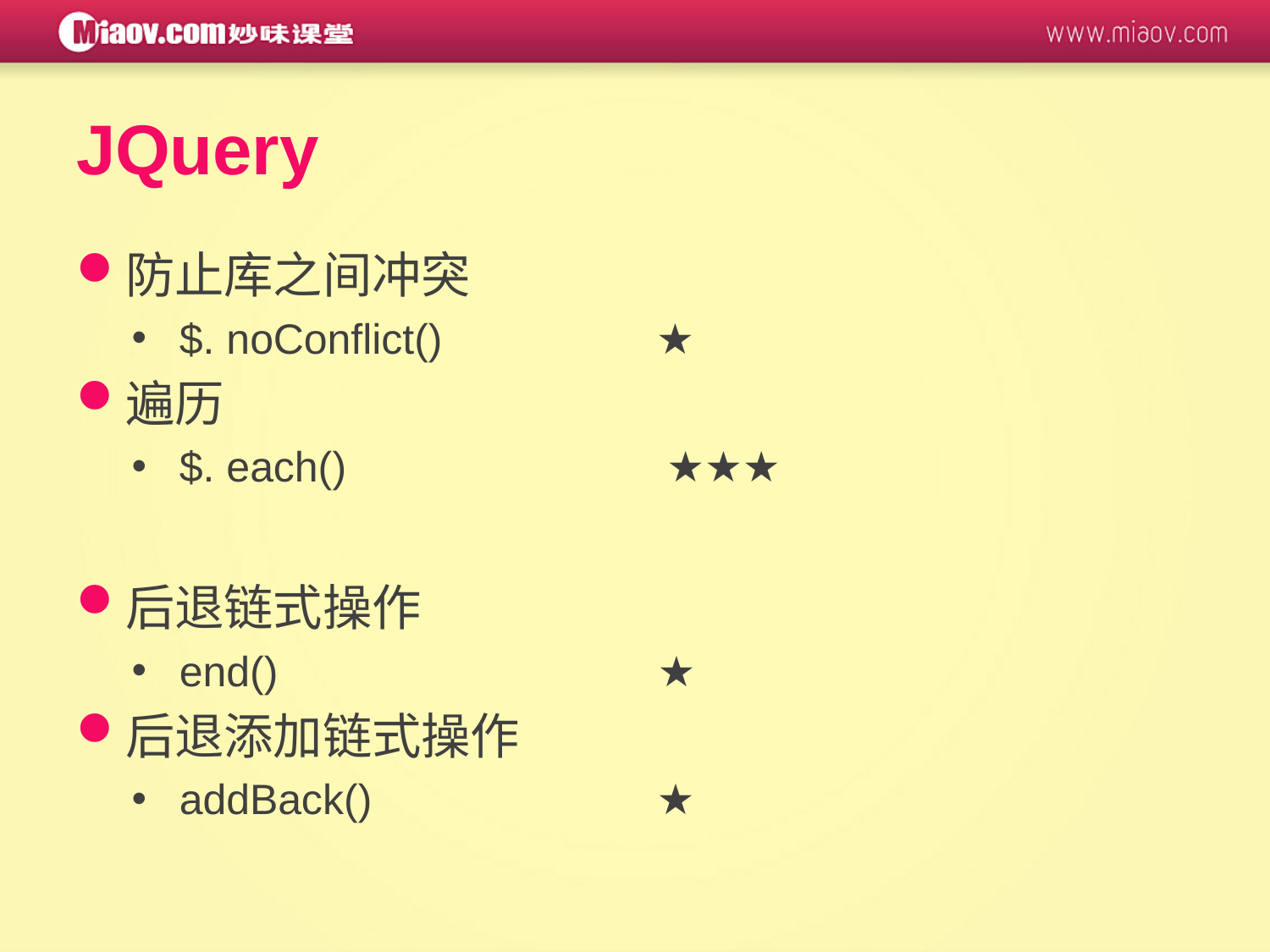

# JQuery
防止库之间冲突
$. noConflict()                  ★
遍历
$. each()                           ★★★

后退链式操作
end()                                ★
后退添加链式操作
addBack()                        ★